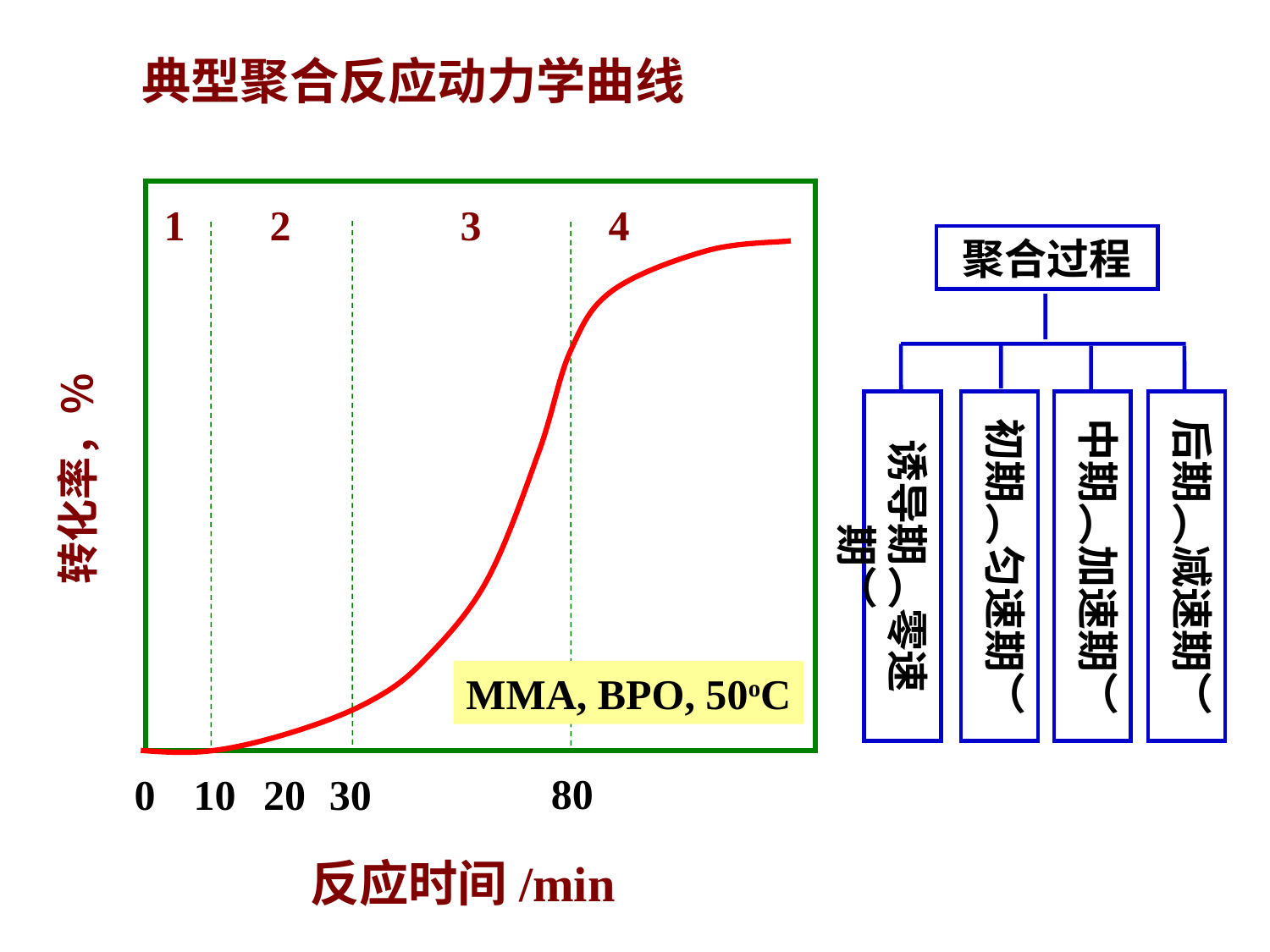

典型聚合反应动力学曲线

 1        2                3            4

聚合过程

诱导期︵零速期︶
初期︵匀速期︶
中期︵加速期︶
后期︵减速期︶

转化率，％
MMA, BPO, 50oC
80
  0
10
20
30
反应时间/min